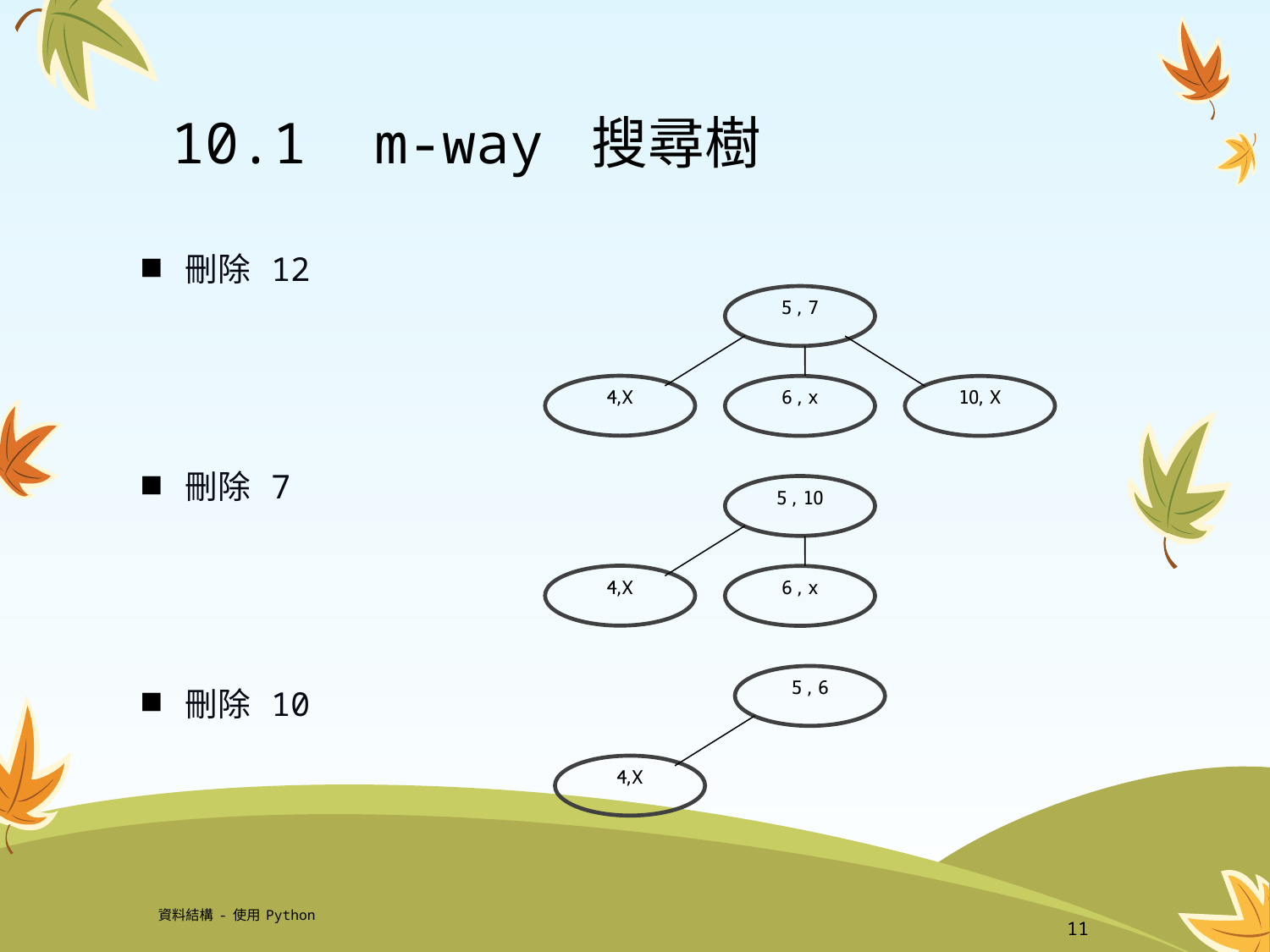

# 10.1  m-way 搜尋樹
刪除 12

刪除 7

刪除 10

5 , 7

4,X
6 , x
10, X
5 , 10

4,X
6 , x
5 , 6

4,X
資料結構-使用Python
11